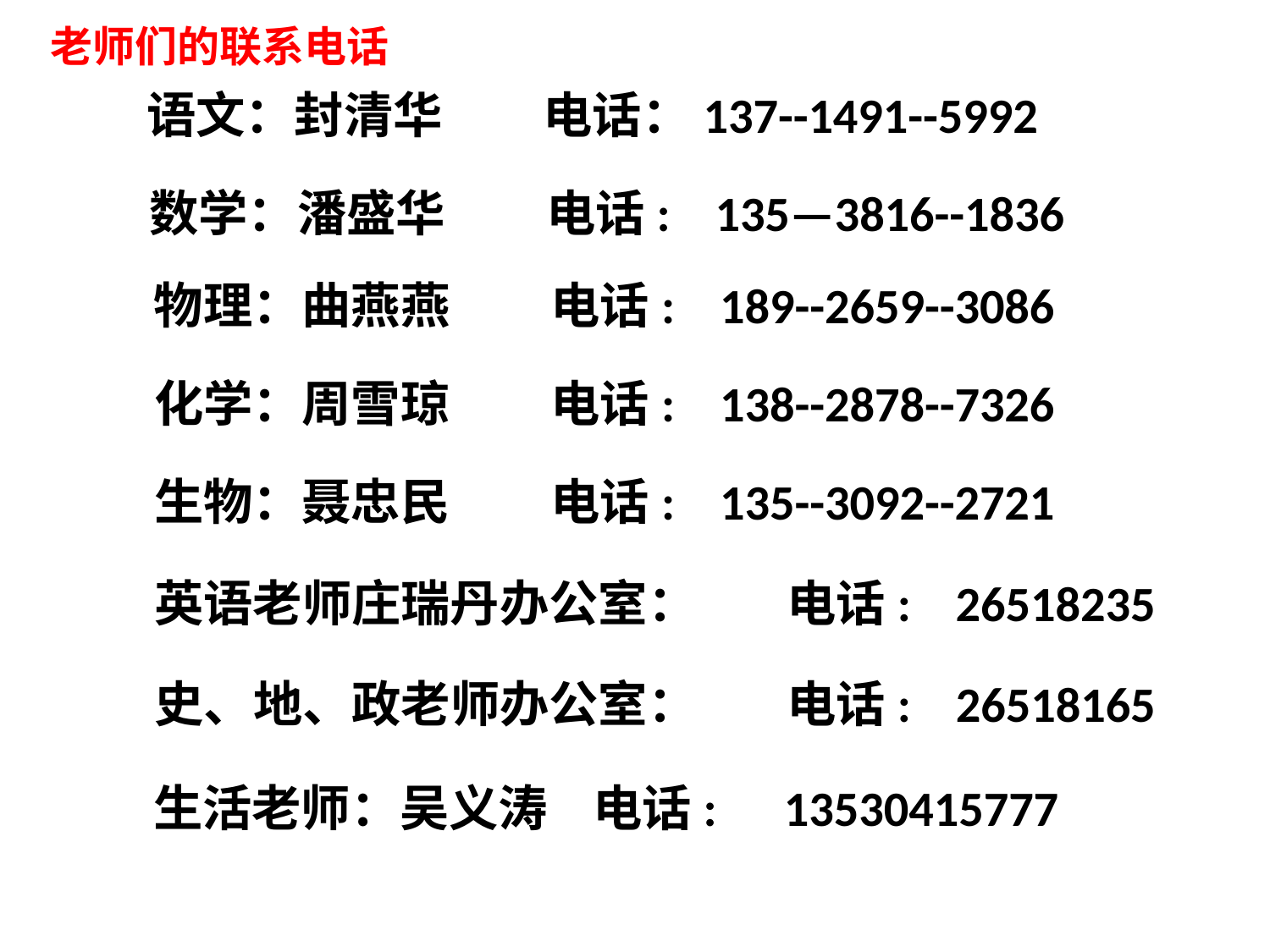

老师们的联系电话
语文：封清华         电话：137--1491--5992
数学：潘盛华         电话:    135—3816--1836
物理：曲燕燕         电话:    189--2659--3086
化学：周雪琼         电话:    138--2878--7326
生物：聂忠民         电话:    135--3092--2721
英语老师庄瑞丹办公室：        电话:    26518235
史、地、政老师办公室：        电话:    26518165
生活老师：吴义涛    电话:      13530415777